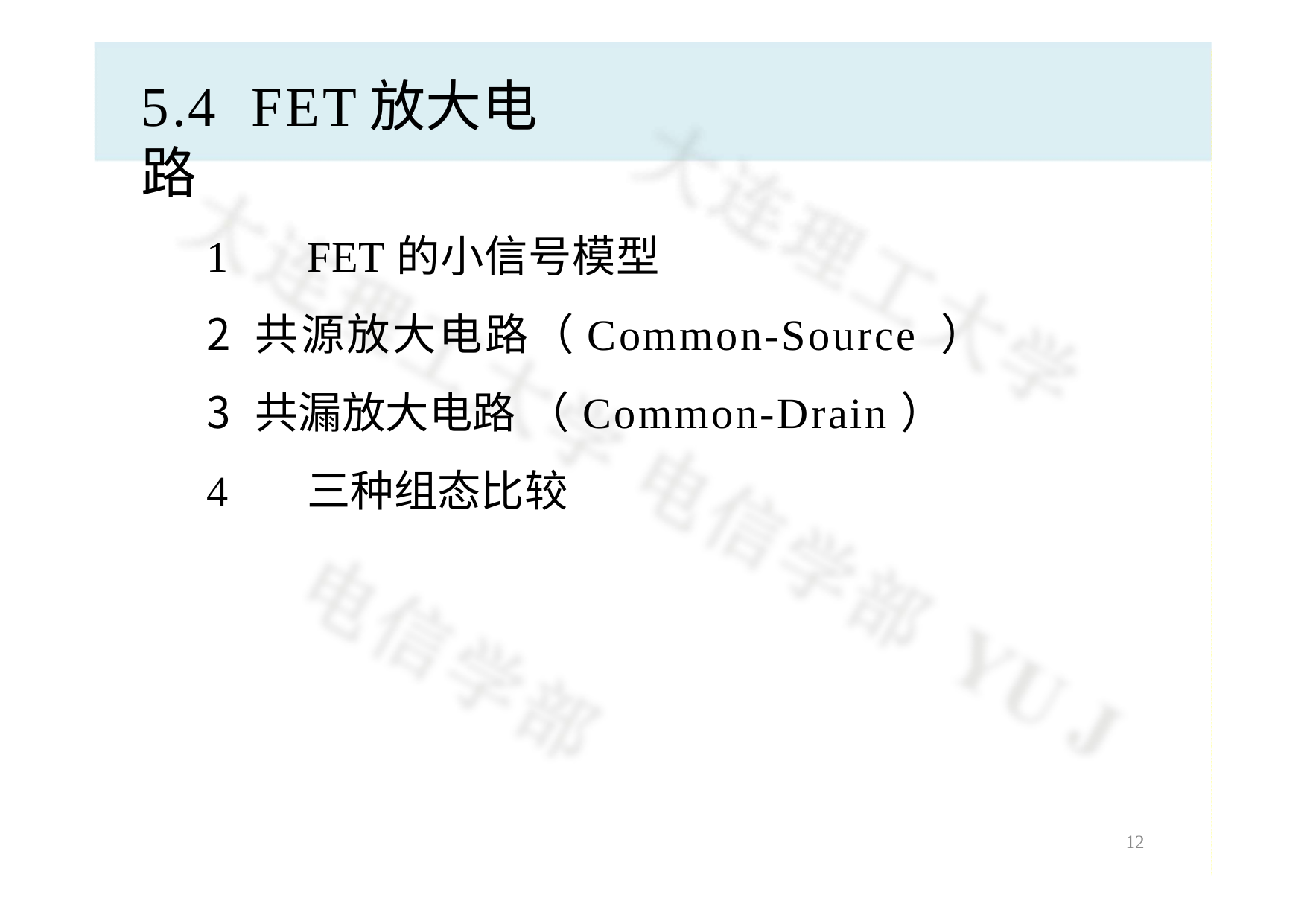

# 5.4	FET放大电路
1	FET的小信号模型
共源放大电路（Common-Source ）
共漏放大电路 （Common-Drain）
4	三种组态比较
12